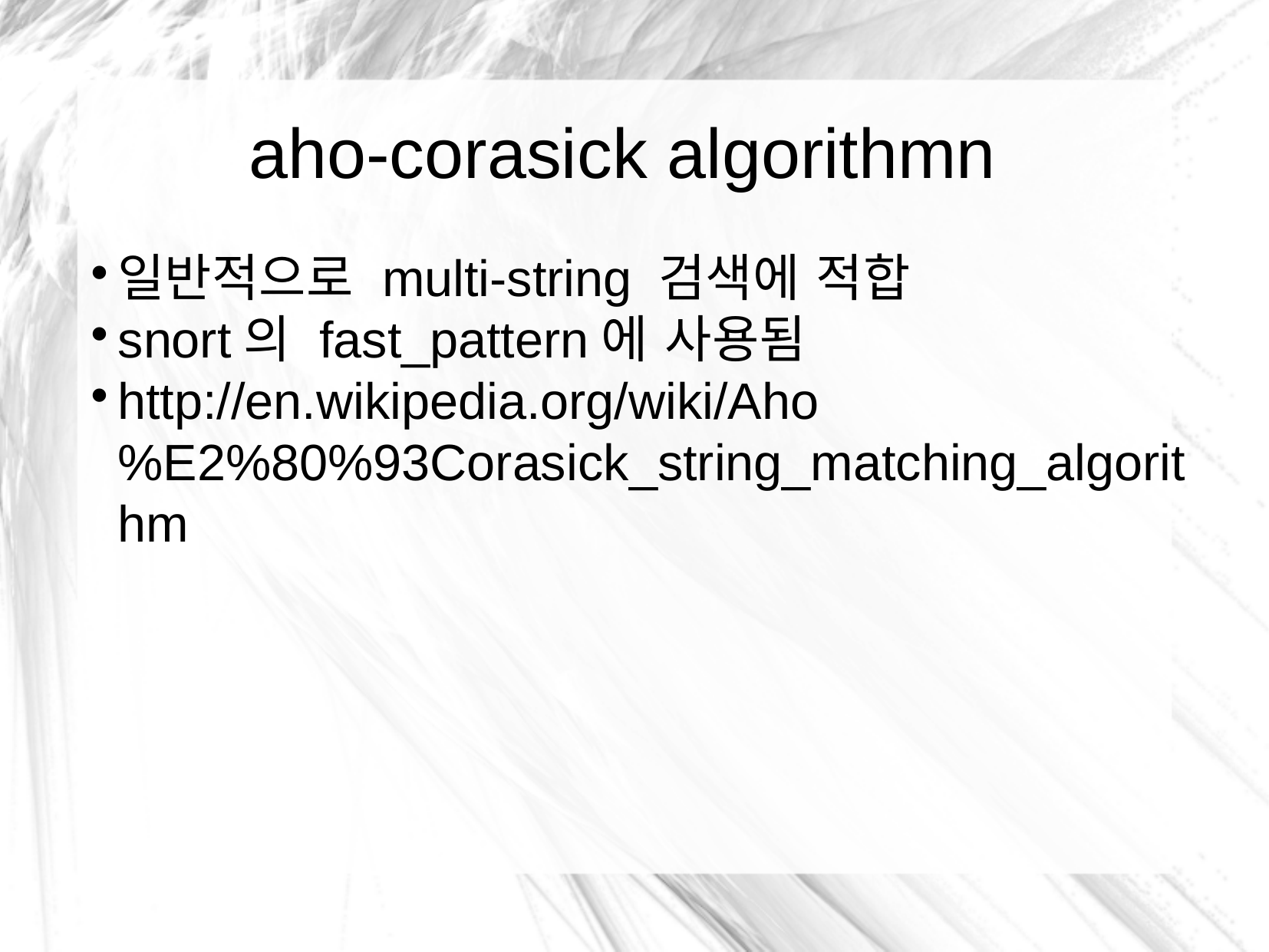

aho-corasick algorithmn
일반적으로 multi-string 검색에 적합
snort의 fast_pattern에 사용됨
http://en.wikipedia.org/wiki/Aho%E2%80%93Corasick_string_matching_algorithm